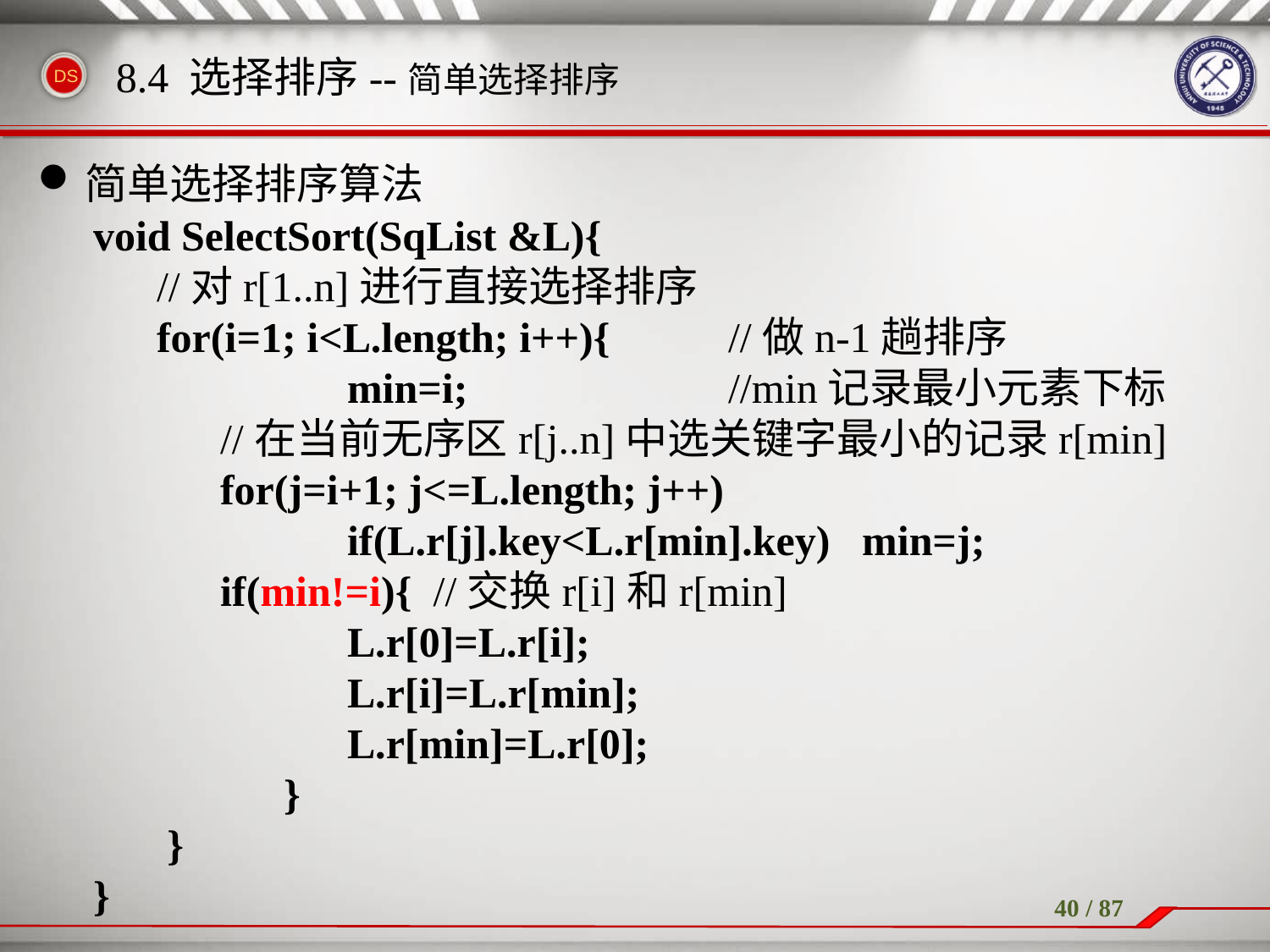

简单选择排序算法
void SelectSort(SqList &L){
      //对r[1..n]进行直接选择排序
      for(i=1; i<L.length; i++){	//做n-1趟排序
      		min=i;			//min记录最小元素下标
	//在当前无序区r[j..n]中选关键字最小的记录r[min]
	for(j=i+1; j<=L.length; j++)
		if(L.r[j].key<L.r[min].key)   min=j;
	if(min!=i){  //交换r[i]和r[min]
		L.r[0]=L.r[i];
		L.r[i]=L.r[min];
		L.r[min]=L.r[0];
	      }
       }
}
8.4 选择排序--简单选择排序